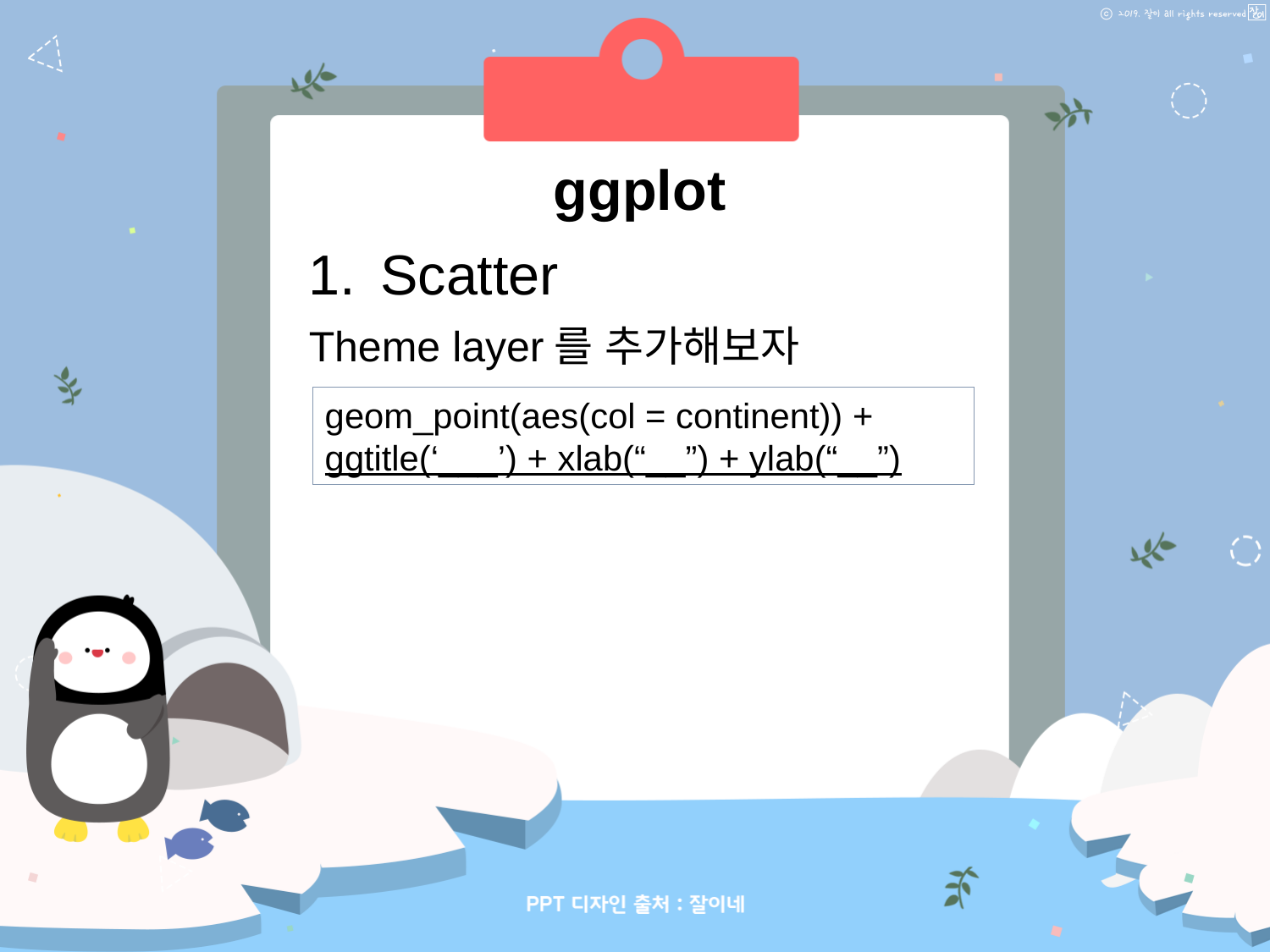

ggplot
Scatter
Theme layer를 추가해보자
geom_point(aes(col = continent)) + ggtitle(‘___’) + xlab(“__”) + ylab(“__”)